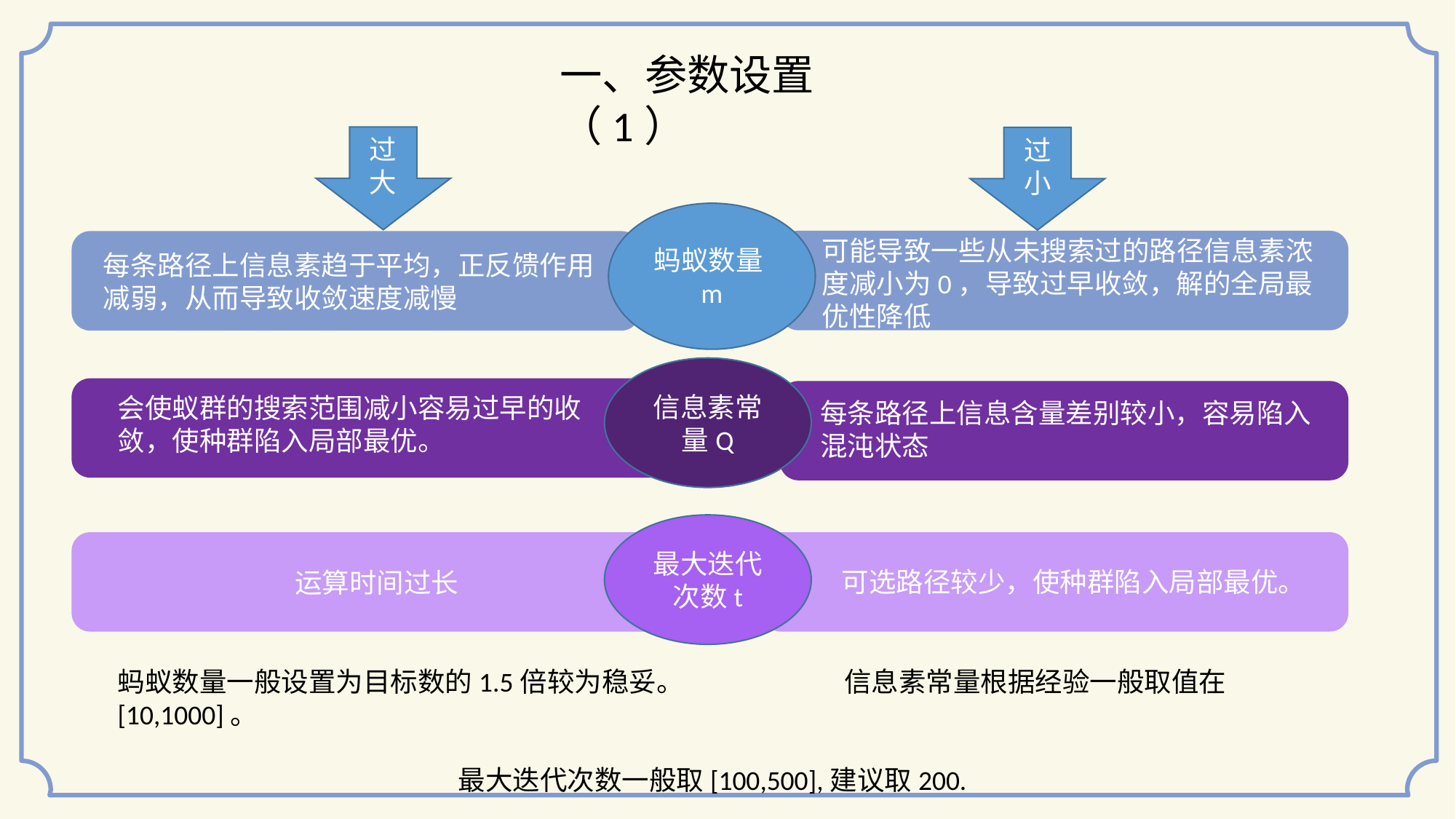

一、参数设置（1）
过大
过小
蚂蚁数量m
可能导致一些从未搜索过的路径信息素浓度减小为0，导致过早收敛，解的全局最优性降低

每条路径上信息素趋于平均，正反馈作用减弱，从而导致收敛速度减慢
信息素常量Q

会使蚁群的搜索范围减小容易过早的收敛，使种群陷入局部最优。
每条路径上信息含量差别较小，容易陷入混沌状态
最大迭代次数t
运算时间过长

可选路径较少，使种群陷入局部最优。
蚂蚁数量一般设置为目标数的1.5倍较为稳妥。                          信息素常量根据经验一般取值在[10,1000]。

                                                      最大迭代次数一般取[100,500],建议取200.